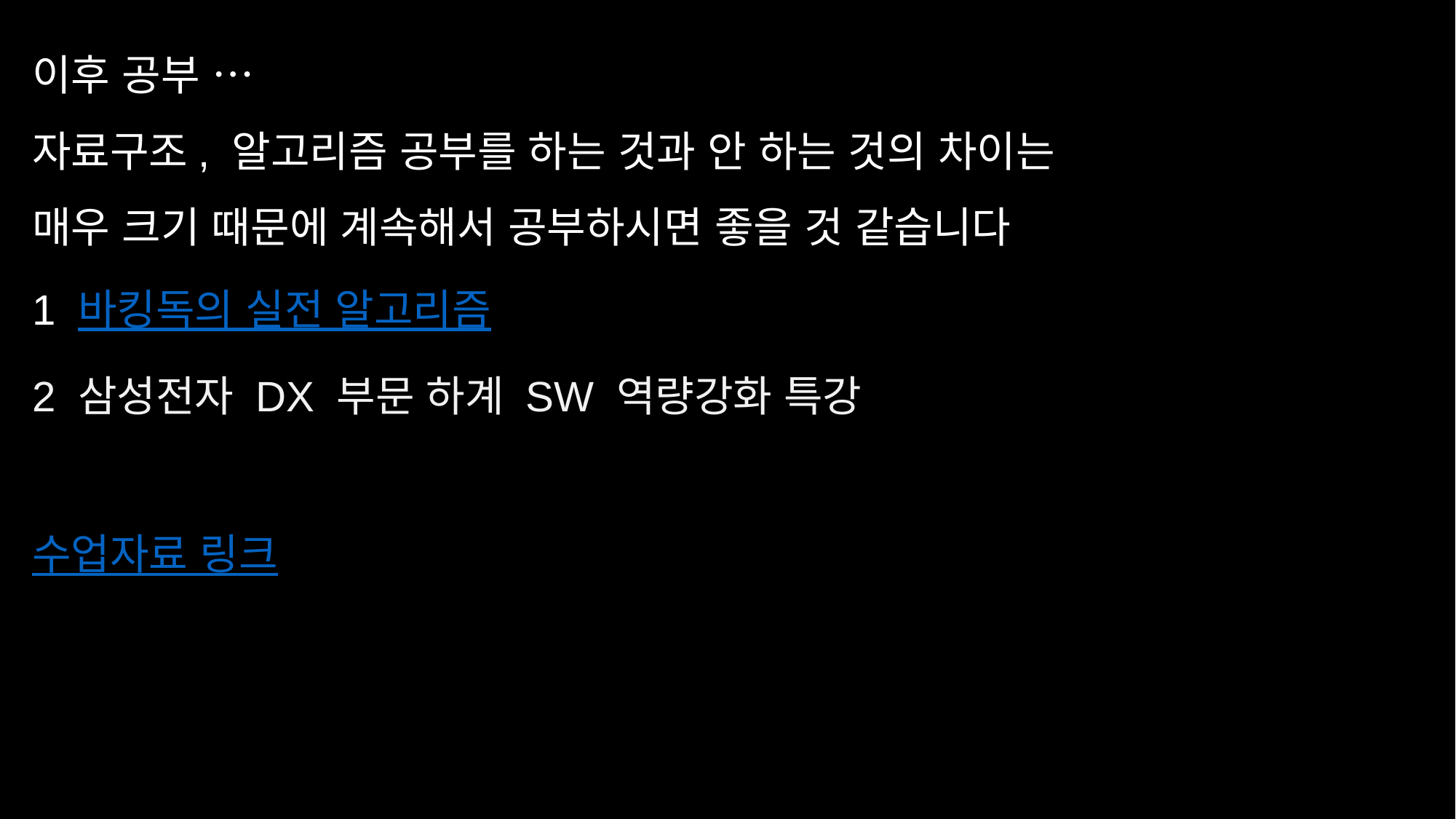

이후 공부 …
자료구조, 알고리즘 공부를 하는 것과 안 하는 것의 차이는
매우 크기 때문에 계속해서 공부하시면 좋을 것 같습니다
1 바킹독의 실전 알고리즘
2 삼성전자 DX 부문 하계 SW 역량강화 특강

수업자료 링크